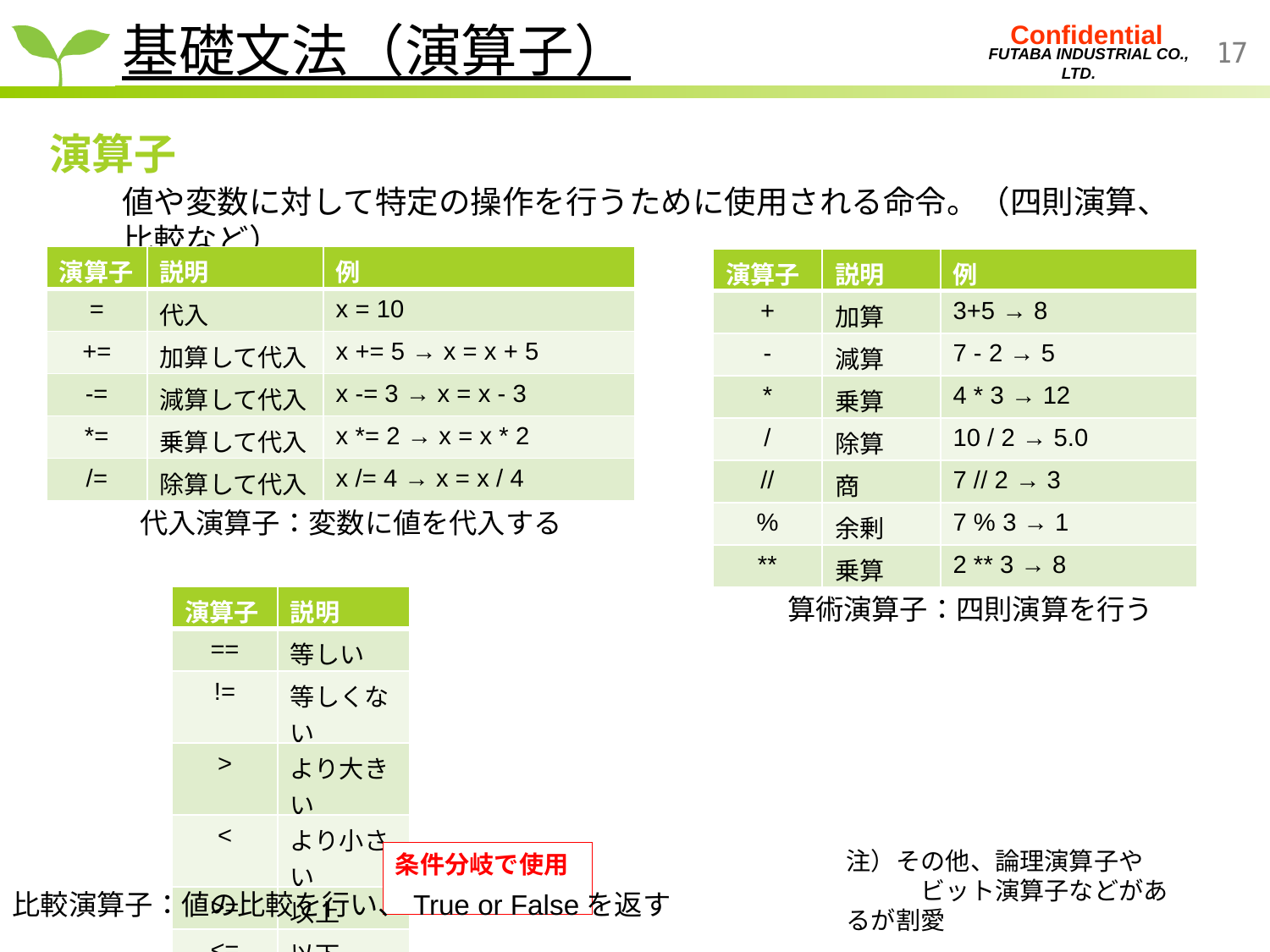

基礎文法（演算子）
演算子
値や変数に対して特定の操作を行うために使用される命令。（四則演算、比較など）
| 演算子 | 説明 | 例 |
| --- | --- | --- |
| = | 代入 | x = 10 |
| += | 加算して代入 | x += 5 → x = x + 5 |
| -= | 減算して代入 | x -= 3 → x = x - 3 |
| \*= | 乗算して代入 | x \*= 2 → x = x \* 2 |
| /= | 除算して代入 | x /= 4 → x = x / 4 |
| 演算子 | 説明 | 例 |
| --- | --- | --- |
| + | 加算 | 3+5 → 8 |
| - | 減算 | 7 - 2 → 5 |
| \* | 乗算 | 4 \* 3 → 12 |
| / | 除算 | 10 / 2 → 5.0 |
| // | 商 | 7 // 2 → 3 |
| % | 余剰 | 7 % 3 → 1 |
| \*\* | 乗算 | 2 \*\* 3 → 8 |
代入演算子：変数に値を代入する
算術演算子：四則演算を行う
| 演算子 | 説明 |
| --- | --- |
| == | 等しい |
| != | 等しくない |
| > | より大きい |
| < | より小さい |
| >= | 以上 |
| <= | 以下 |
注）その他、論理演算子や
　　　ビット演算子などがあるが割愛
条件分岐で使用
比較演算子：値の比較を行い、True or Falseを返す